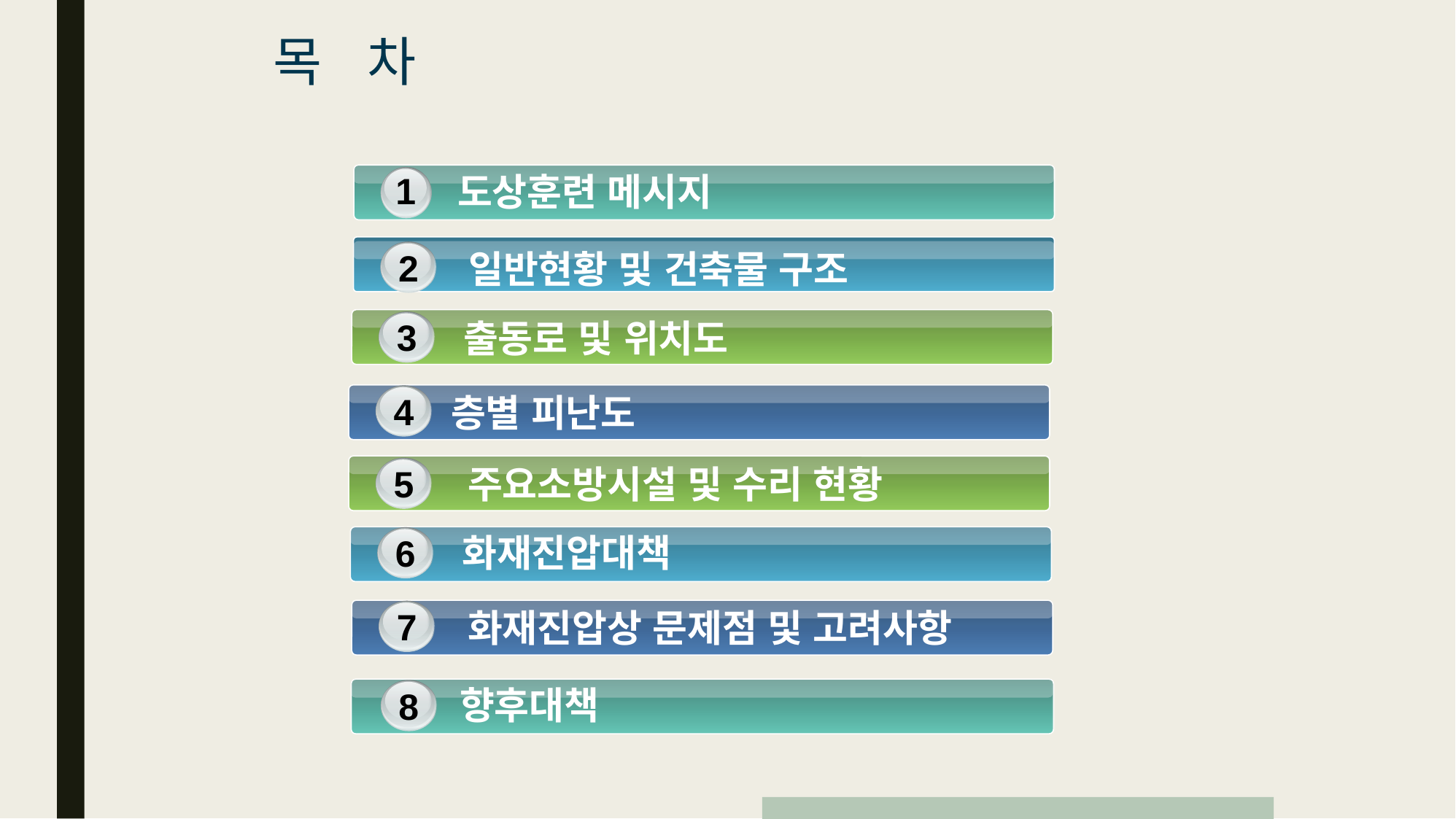

# 목   차
도상훈련 메시지

1

2
  일반현황 및 건축물 구조

3

출동로 및 위치도
4

층별 피난도

5

주요소방시설 및 수리 현황
 화재진압대책
6

7

 화재진압상 문제점 및 고려사항
향후대책
8